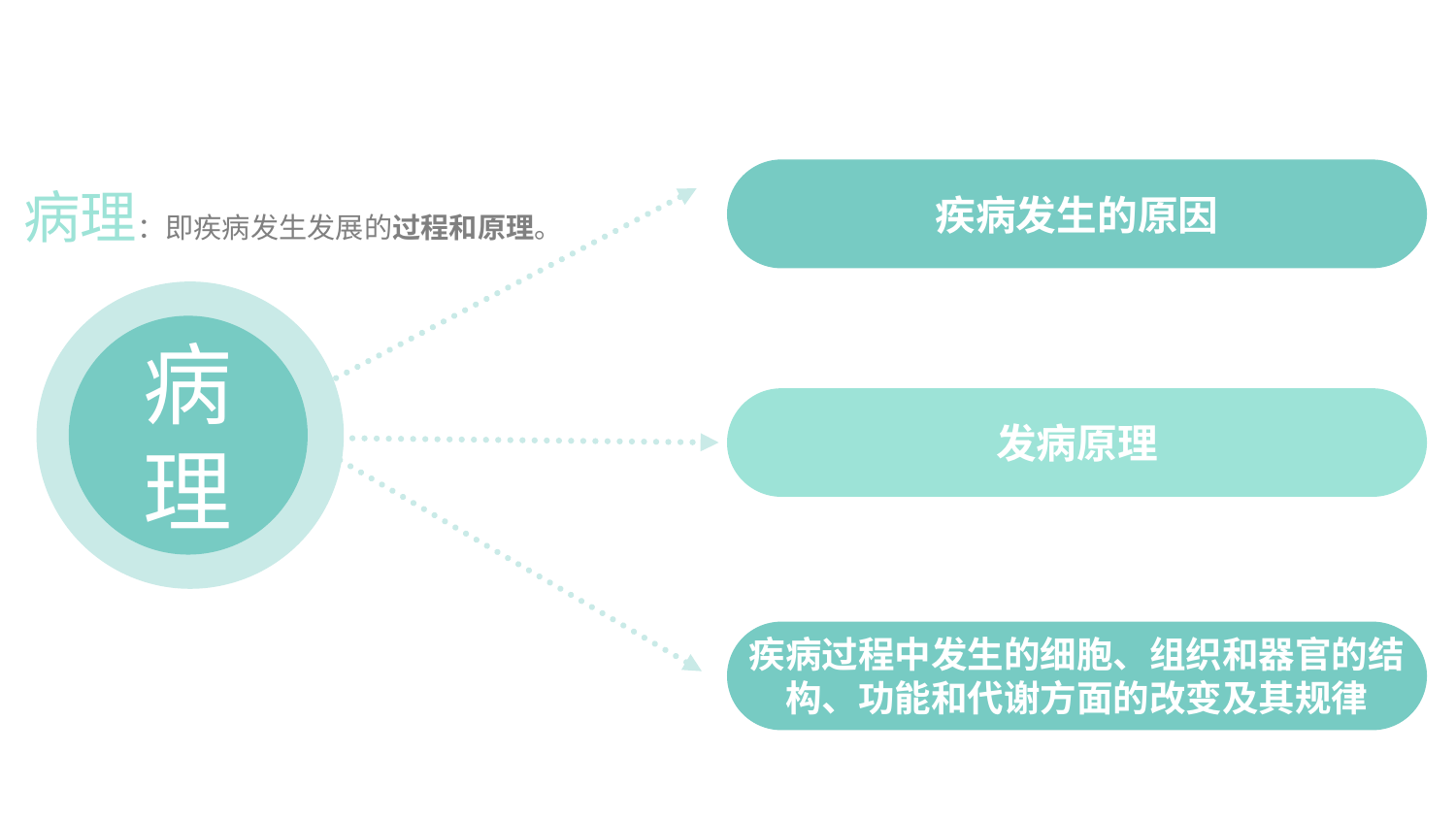

病理：即疾病发生发展的过程和原理。
疾病发生的原因

病理
发病原理

疾病过程中发生的细胞、组织和器官的结构、功能和代谢方面的改变及其规律